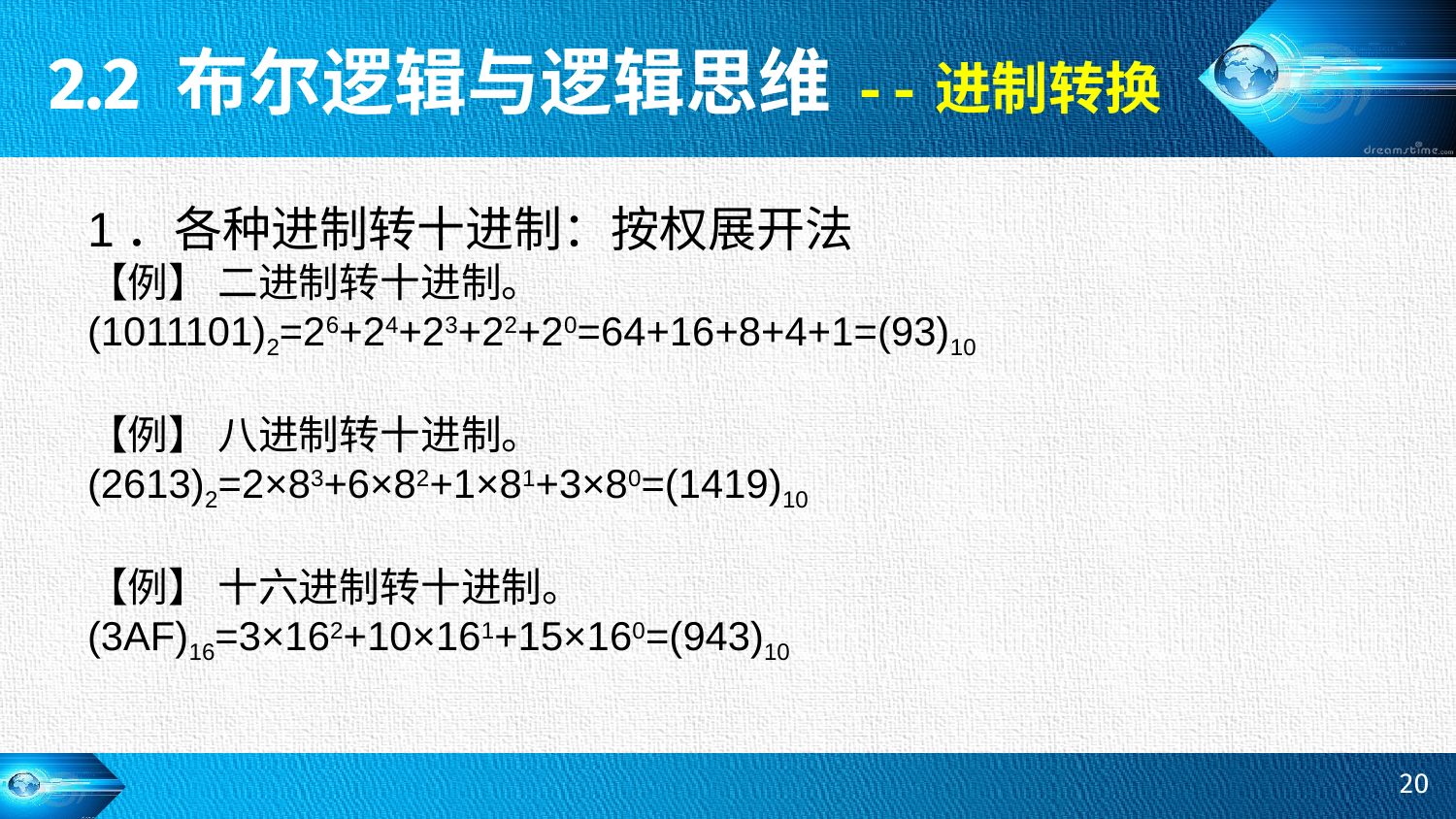

2.2 布尔逻辑与逻辑思维
--进制转换
1．各种进制转十进制：按权展开法
【例】 二进制转十进制。
(1011101)2=26+24+23+22+20=64+16+8+4+1=(93)10

【例】 八进制转十进制。
(2613)2=2×83+6×82+1×81+3×80=(1419)10

【例】 十六进制转十进制。
(3AF)16=3×162+10×161+15×160=(943)10
20